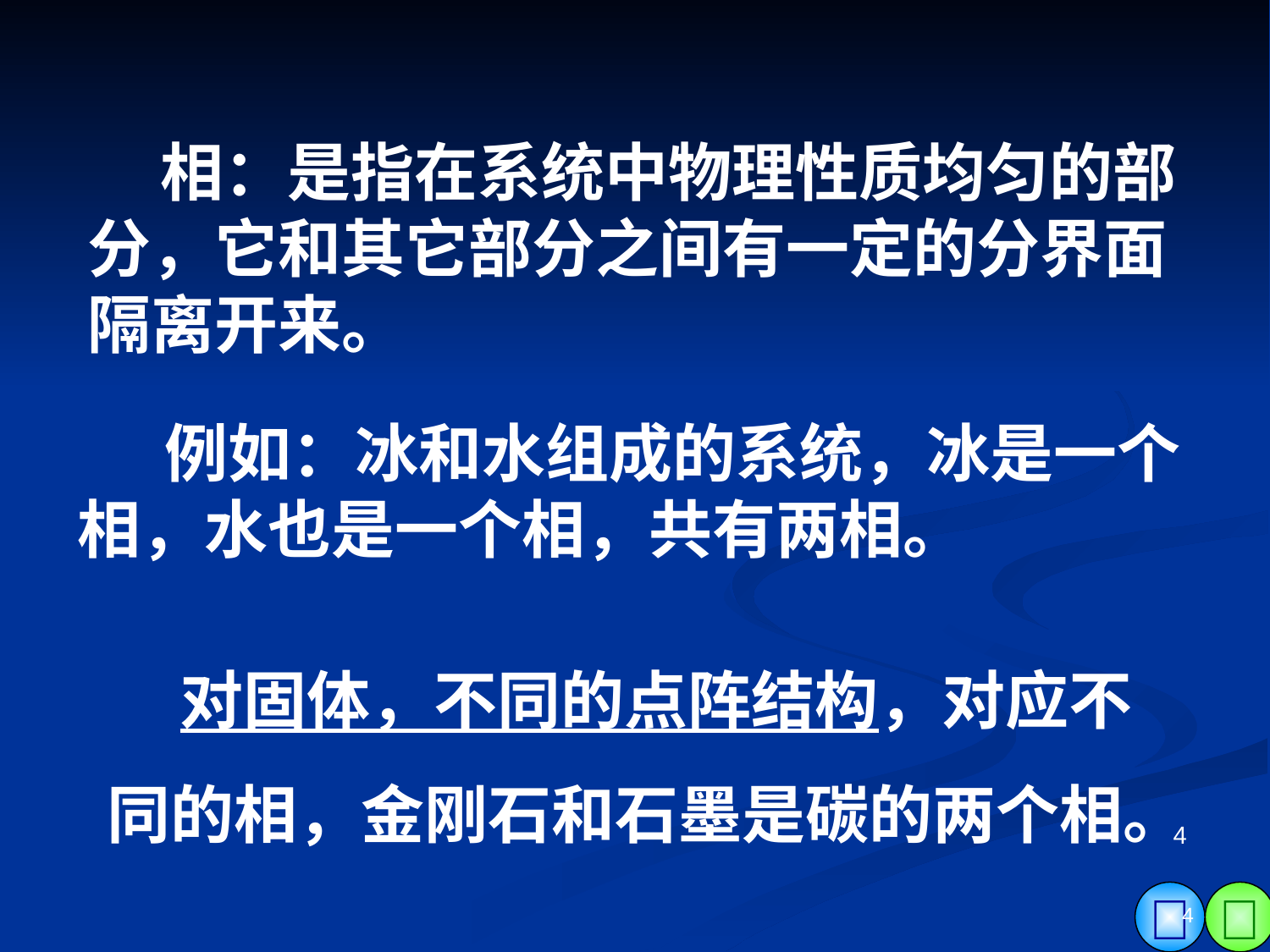

相：是指在系统中物理性质均匀的部分，它和其它部分之间有一定的分界面隔离开来。
     例如：冰和水组成的系统，冰是一个相，水也是一个相，共有两相。
    对固体，不同的点阵结构，对应不同的相，金刚石和石墨是碳的两个相。
4
4